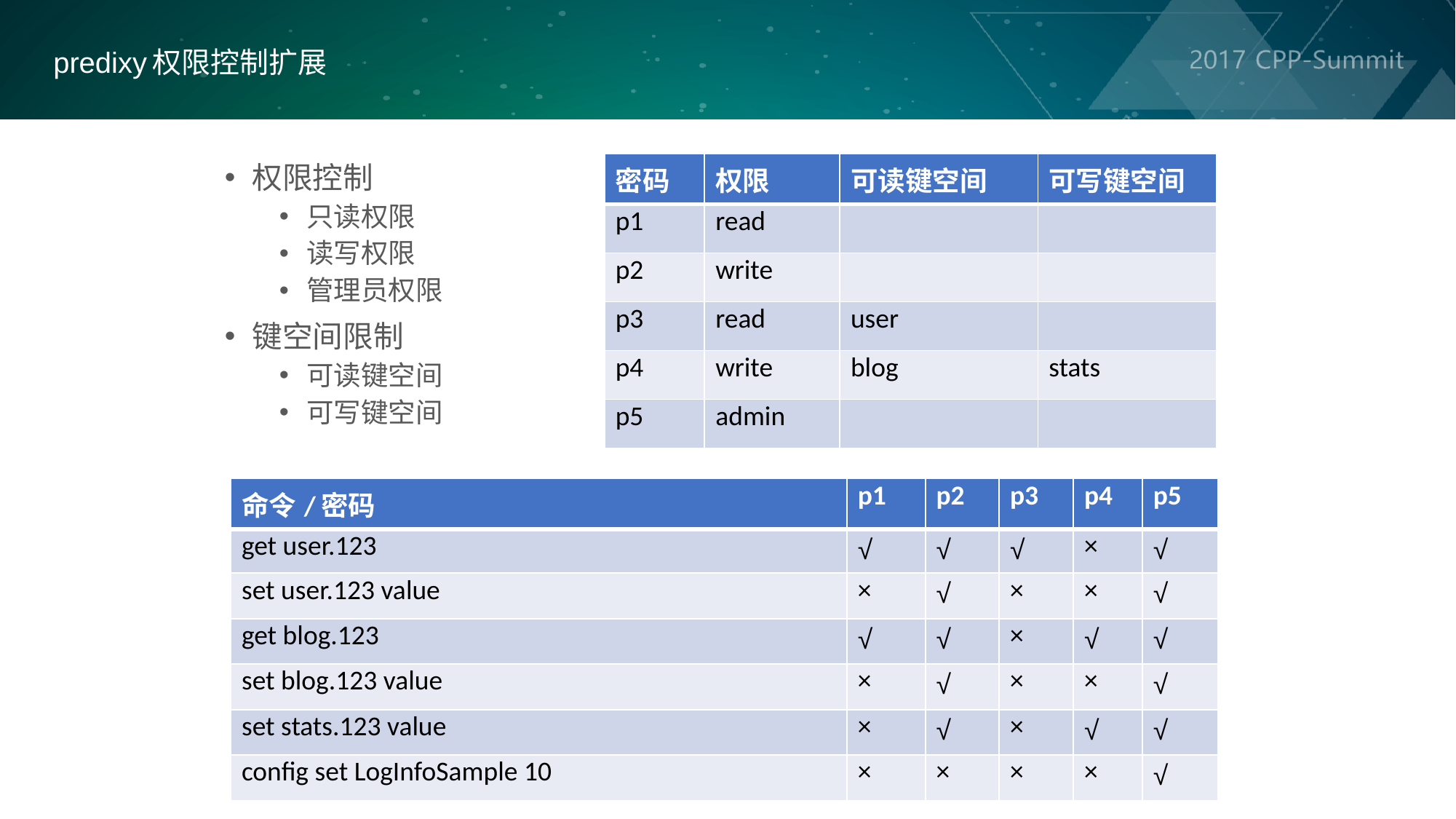

predixy权限控制扩展
| 密码 | 权限 | 可读键空间 | 可写键空间 |
| --- | --- | --- | --- |
| p1 | read |  |  |
| p2 | write |  |  |
| p3 | read | user |  |
| p4 | write | blog | stats |
| p5 | admin |  |  |
权限控制
只读权限
读写权限
管理员权限
键空间限制
可读键空间
可写键空间
| 命令/密码 | p1 | p2 | p3 | p4 | p5 |
| --- | --- | --- | --- | --- | --- |
| get user.123 | √ | √ | √ | × | √ |
| set user.123 value | × | √ | × | × | √ |
| get blog.123 | √ | √ | × | √ | √ |
| set blog.123 value | × | √ | × | × | √ |
| set stats.123 value | × | √ | × | √ | √ |
| config set LogInfoSample 10 | × | × | × | × | √ |